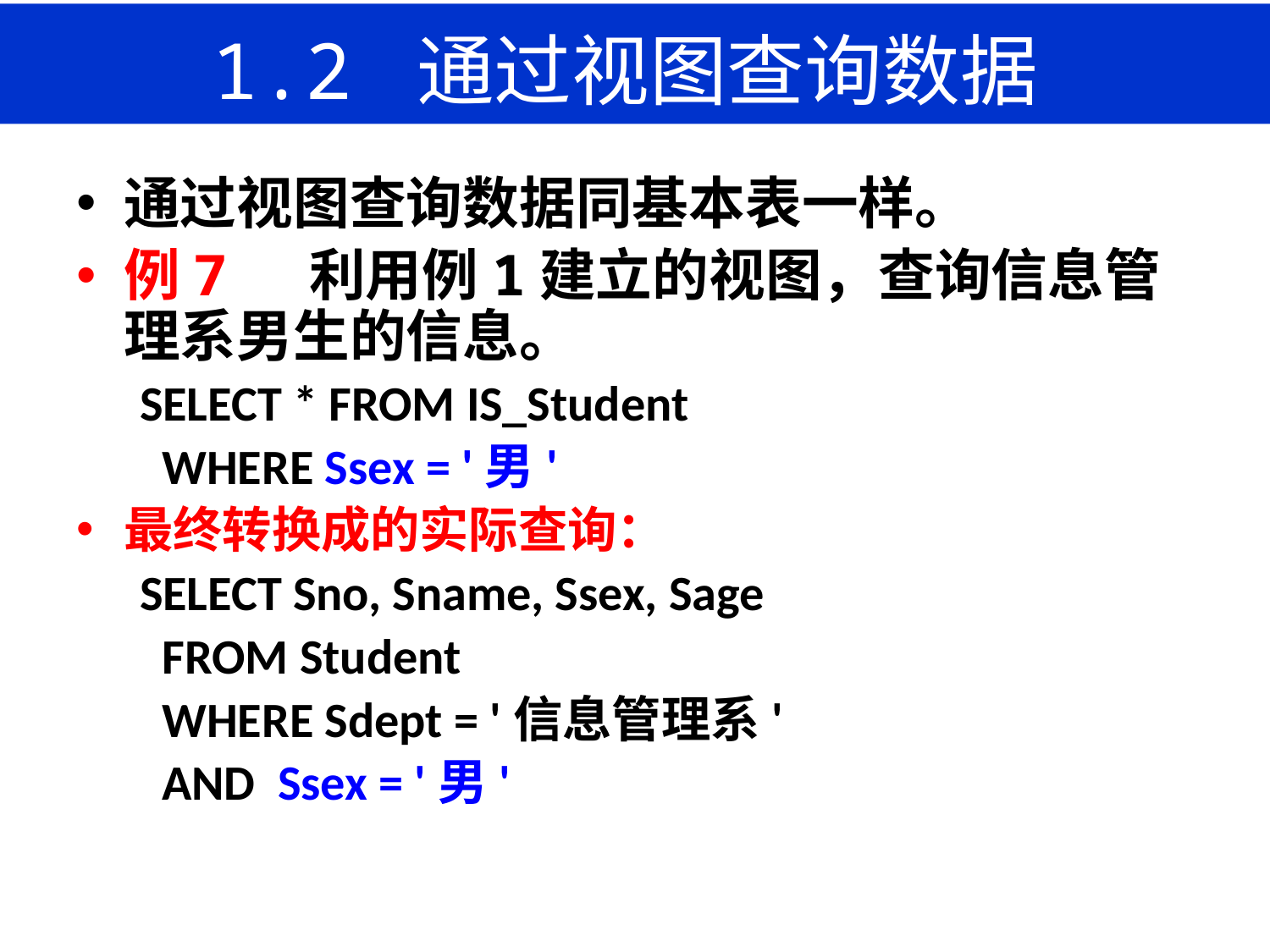

# 1.2 通过视图查询数据
通过视图查询数据同基本表一样。
例7  利用例1建立的视图，查询信息管理系男生的信息。
SELECT * FROM IS_Student
  WHERE Ssex = '男'
最终转换成的实际查询：
SELECT Sno, Sname, Ssex, Sage
  FROM Student
  WHERE Sdept = '信息管理系'
  AND  Ssex = '男'